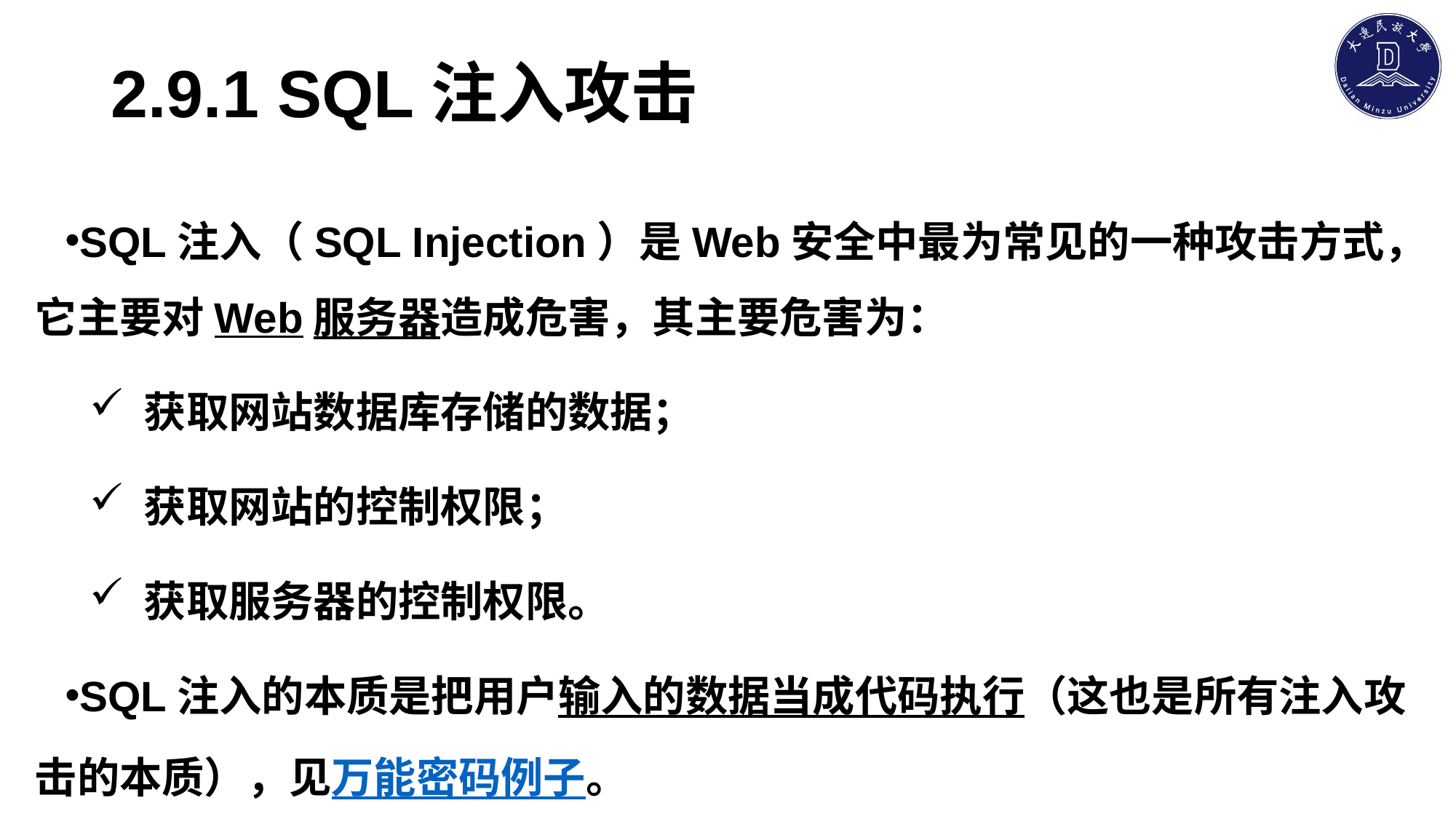

# 2.9.1 SQL注入攻击
SQL注入（SQL Injection）是Web安全中最为常见的一种攻击方式，它主要对Web服务器造成危害，其主要危害为：
获取网站数据库存储的数据；
获取网站的控制权限；
获取服务器的控制权限。
SQL注入的本质是把用户输入的数据当成代码执行（这也是所有注入攻击的本质），见万能密码例子。